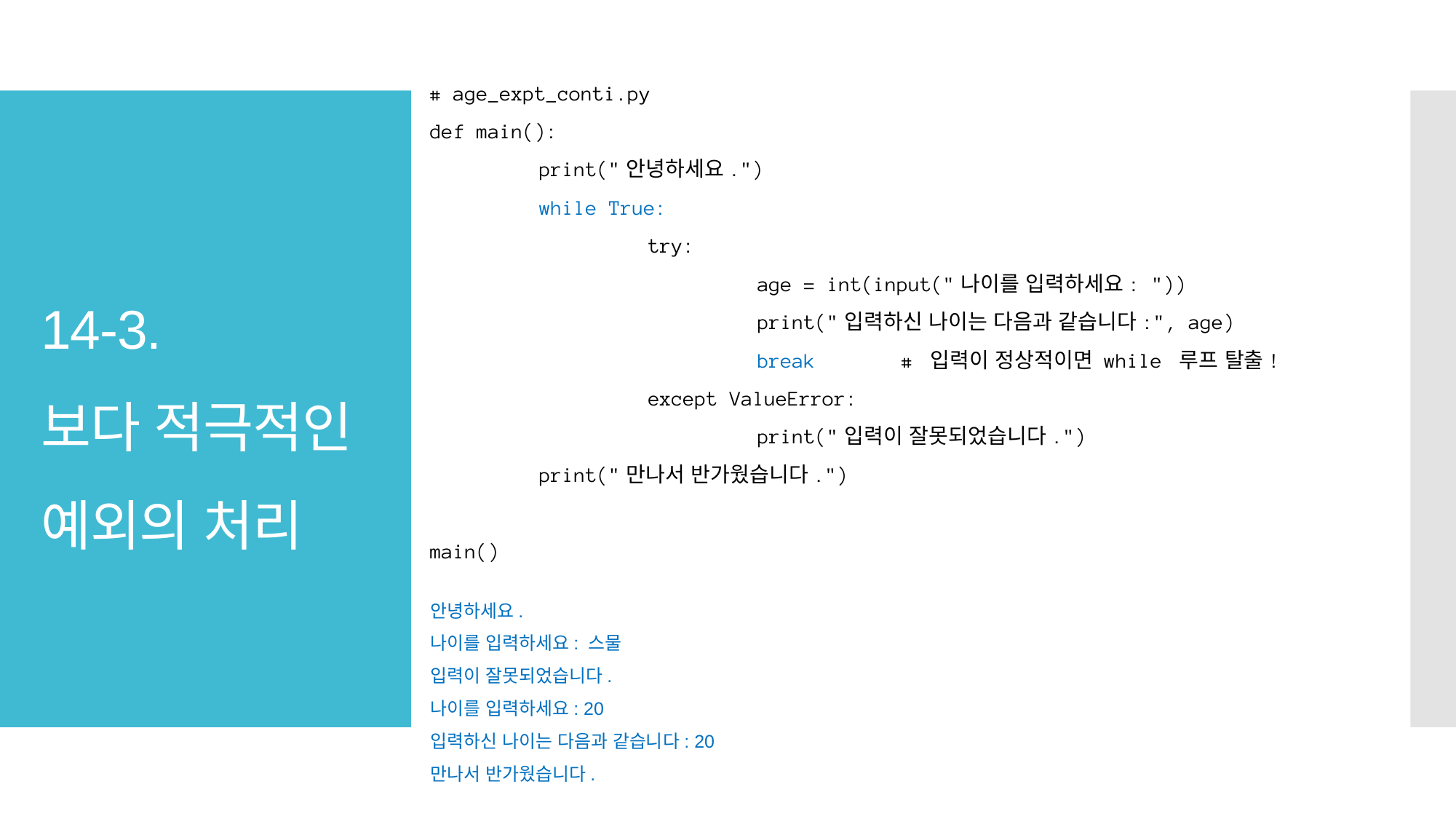

# age_expt_conti.py
def main():
	print("안녕하세요.")
	while True:
		try:
			age = int(input("나이를 입력하세요: "))
			print("입력하신 나이는 다음과 같습니다:", age)
			break 	   # 입력이 정상적이면 while 루프 탈출!
		except ValueError:
			print("입력이 잘못되었습니다.")
	print("만나서 반가웠습니다.")

main()
# 14-3. 보다 적극적인 예외의 처리
안녕하세요.
나이를 입력하세요: 스물
입력이 잘못되었습니다.
나이를 입력하세요: 20
입력하신 나이는 다음과 같습니다: 20
만나서 반가웠습니다.